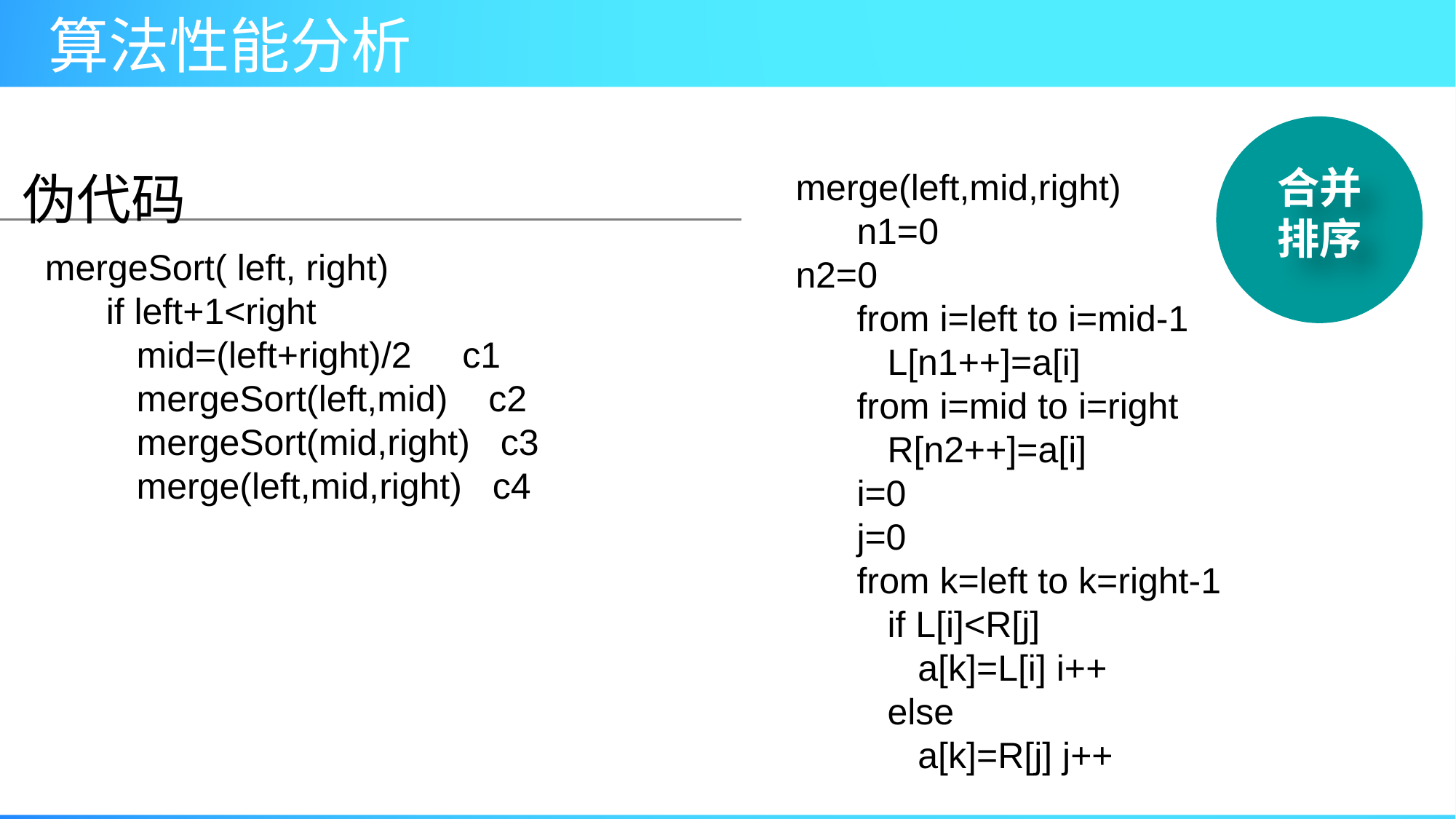

合并排序
伪代码
merge(left,mid,right)
      n1=0
n2=0
      from i=left to i=mid-1
         L[n1++]=a[i]
      from i=mid to i=right
         R[n2++]=a[i]
      i=0
      j=0
      from k=left to k=right-1
         if L[i]<R[j]
            a[k]=L[i] i++
         else
            a[k]=R[j] j++

mergeSort( left, right)
      if left+1<right
         mid=(left+right)/2     c1
         mergeSort(left,mid)    c2
         mergeSort(mid,right)   c3
         merge(left,mid,right)   c4